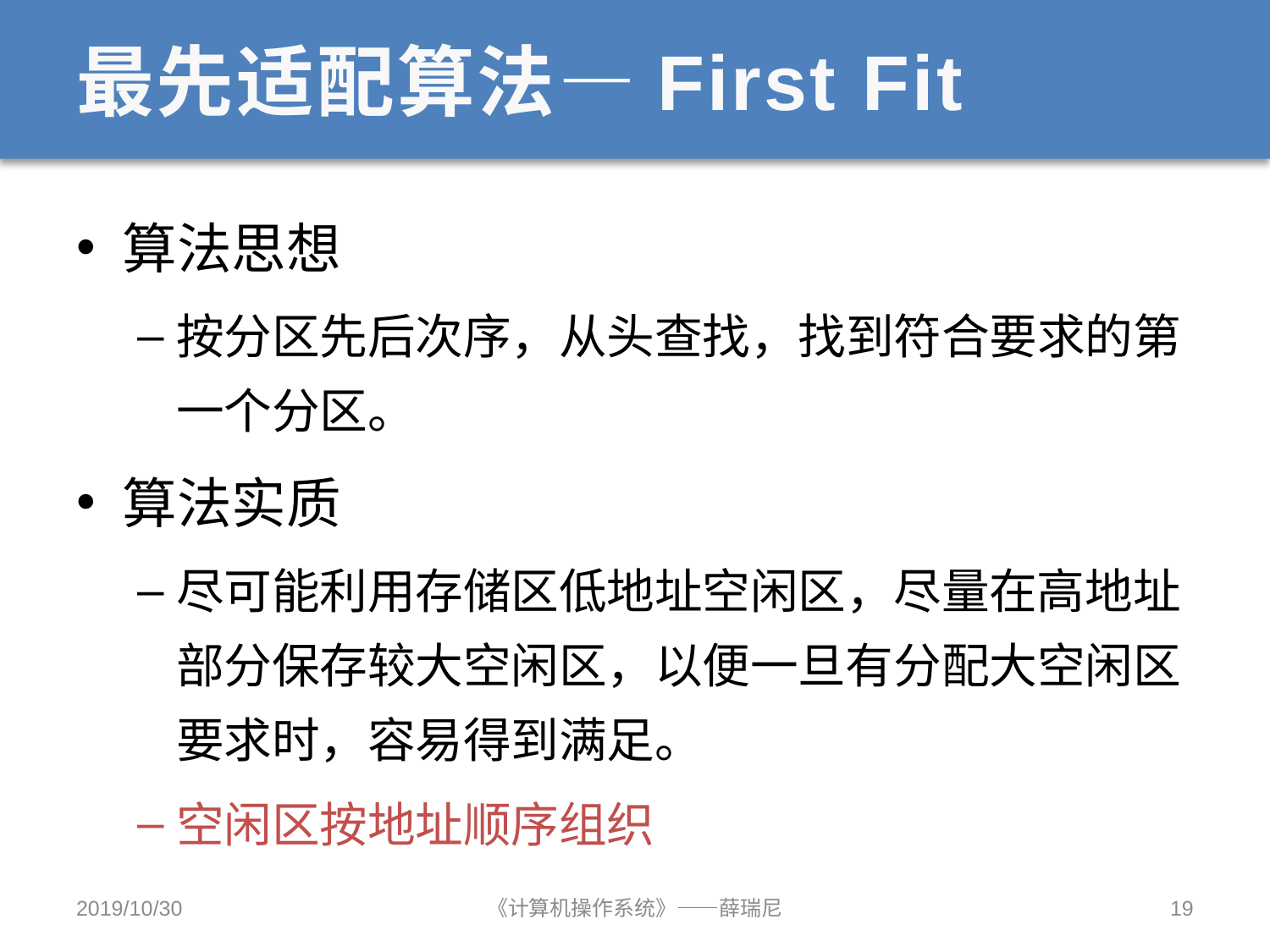

# 最先适配算法—First Fit
算法思想
按分区先后次序，从头查找，找到符合要求的第一个分区。
算法实质
尽可能利用存储区低地址空闲区，尽量在高地址部分保存较大空闲区，以便一旦有分配大空闲区要求时，容易得到满足。
空闲区按地址顺序组织
2019/10/30
《计算机操作系统》——薛瑞尼
19